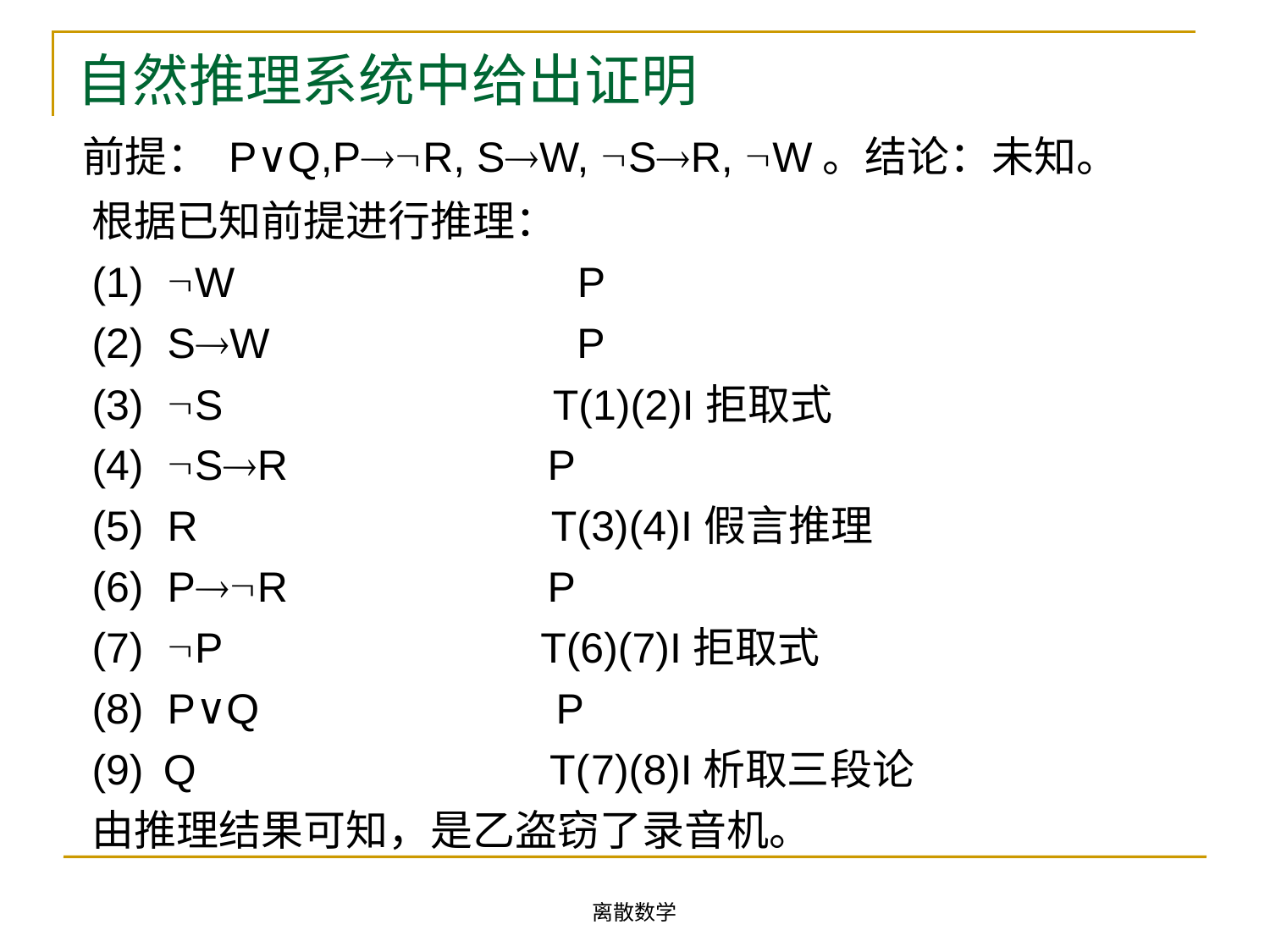

# 自然推理系统中给出证明
前提： P∨Q,P→¬R, S→W, ¬S→R, ¬W。结论：未知。
根据已知前提进行推理：
(1)  ¬W                             P
(2)  S→W                          P
(3)  ¬S                            T(1)(2)I拒取式
(4)  ¬S→R                      P
(5)  R                              T(3)(4)I假言推理
(6)  P→¬R                      P
(7)  ¬P                           T(6)(7)I拒取式
(8)  P∨Q                         P
Q                              T(7)(8)I析取三段论
由推理结果可知，是乙盗窃了录音机。

34
离散数学